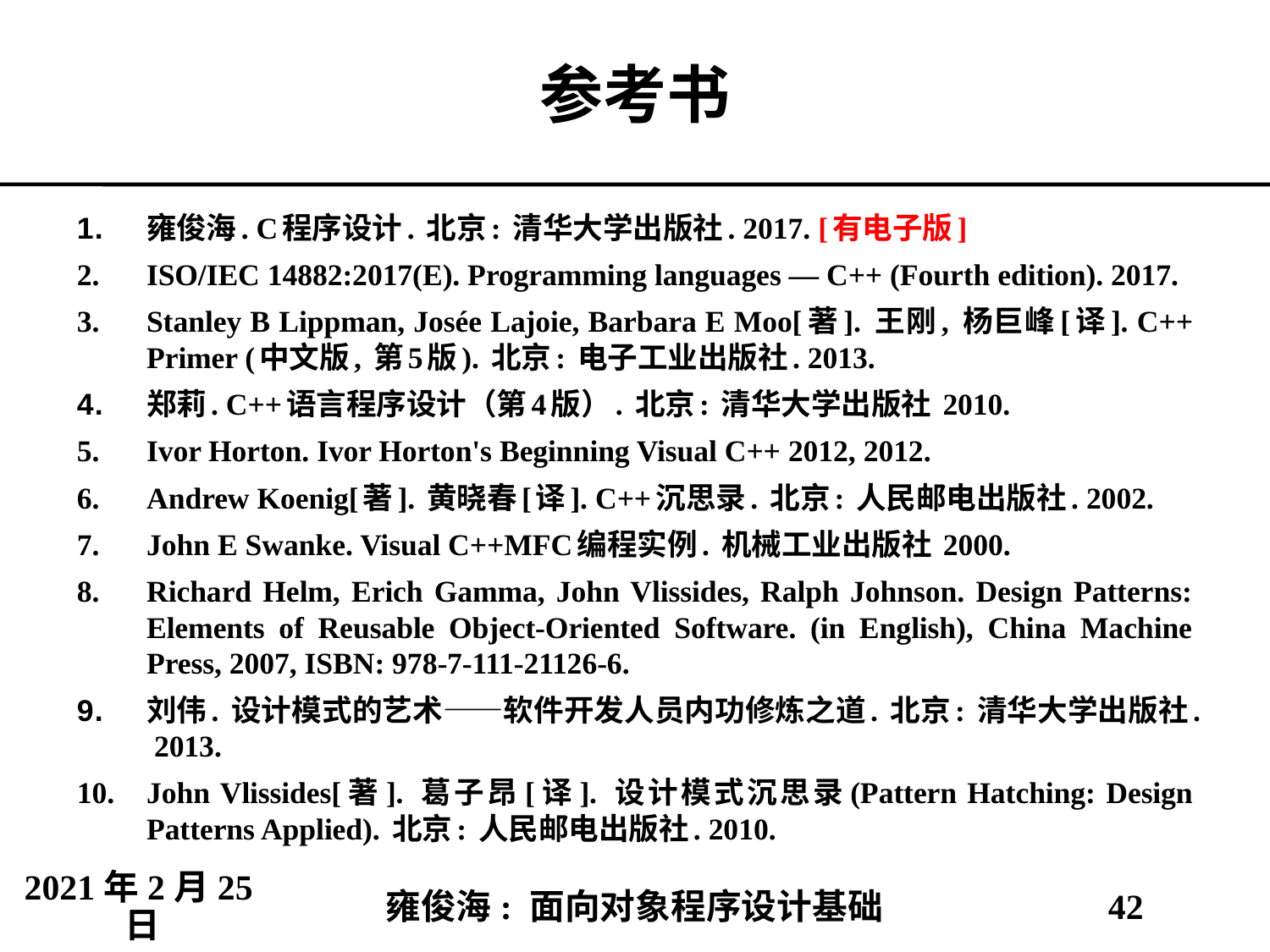

# 参考书

雍俊海. C程序设计. 北京: 清华大学出版社. 2017. [有电子版]
ISO/IEC 14882:2017(E). Programming languages — C++ (Fourth edition). 2017.
Stanley B Lippman, Josée Lajoie, Barbara E Moo[著]. 王刚, 杨巨峰[译]. C++ Primer (中文版, 第5版). 北京: 电子工业出版社. 2013.
郑莉. C++语言程序设计（第4版）. 北京: 清华大学出版社 2010.
Ivor Horton. Ivor Horton's Beginning Visual C++ 2012, 2012.
Andrew Koenig[著]. 黄晓春[译]. C++沉思录. 北京: 人民邮电出版社. 2002.
John E Swanke. Visual C++MFC编程实例. 机械工业出版社 2000.
Richard Helm, Erich Gamma, John Vlissides, Ralph Johnson. Design Patterns: Elements of Reusable Object-Oriented Software. (in English), China Machine Press, 2007, ISBN: 978-7-111-21126-6.
刘伟. 设计模式的艺术——软件开发人员内功修炼之道. 北京: 清华大学出版社. 2013.
John Vlissides[著]. 葛子昂[译]. 设计模式沉思录(Pattern Hatching: Design Patterns Applied). 北京: 人民邮电出版社. 2010.
2021年2月25日
雍俊海: 面向对象程序设计基础
42